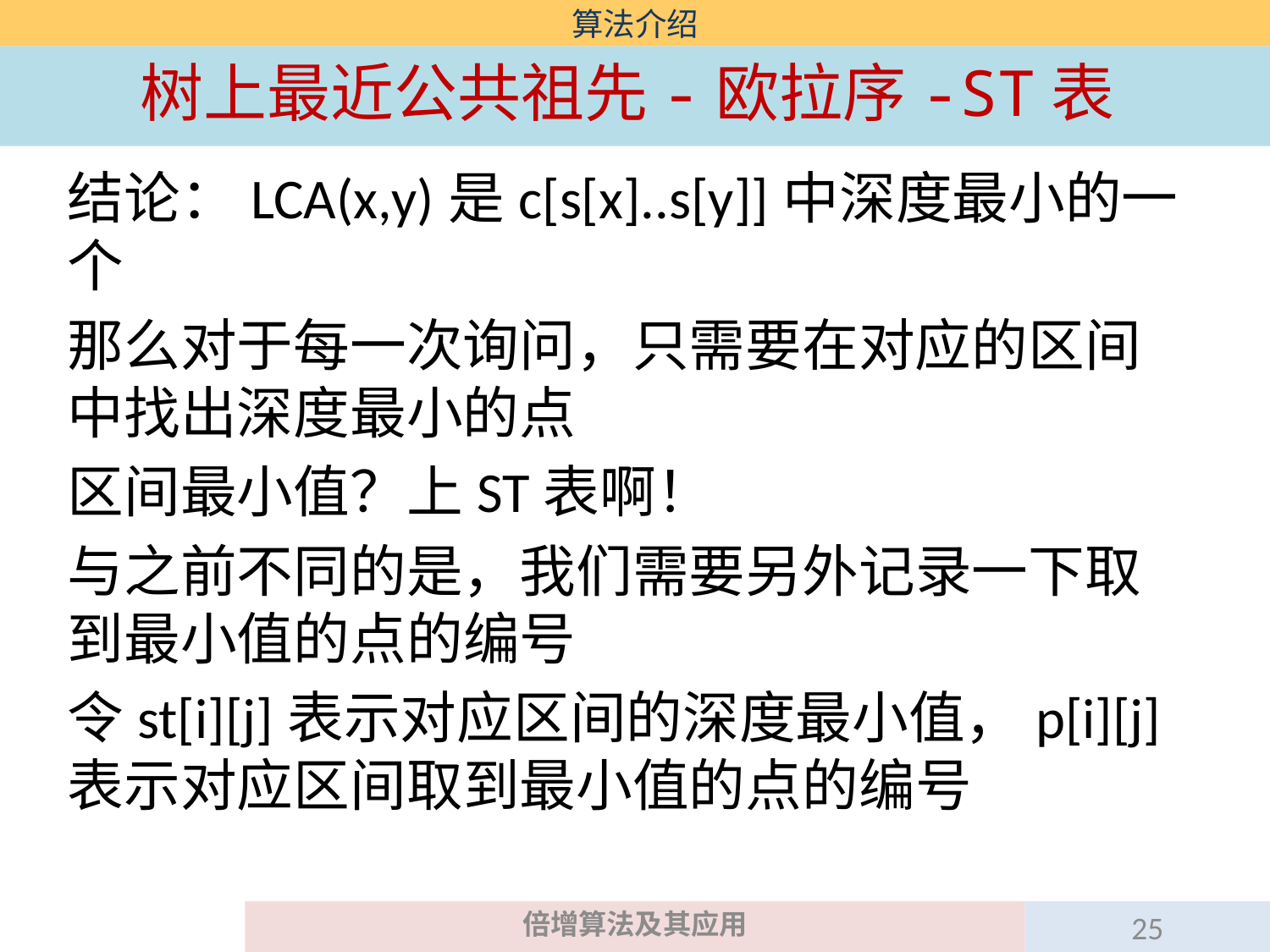

# 算法介绍
	树上最近公共祖先-欧拉序-ST表
结论：LCA(x,y)是c[s[x]..s[y]]中深度最小的一个
那么对于每一次询问，只需要在对应的区间中找出深度最小的点
区间最小值？上ST表啊！
与之前不同的是，我们需要另外记录一下取到最小值的点的编号
令st[i][j]表示对应区间的深度最小值，p[i][j]表示对应区间取到最小值的点的编号
倍增算法及其应用
25